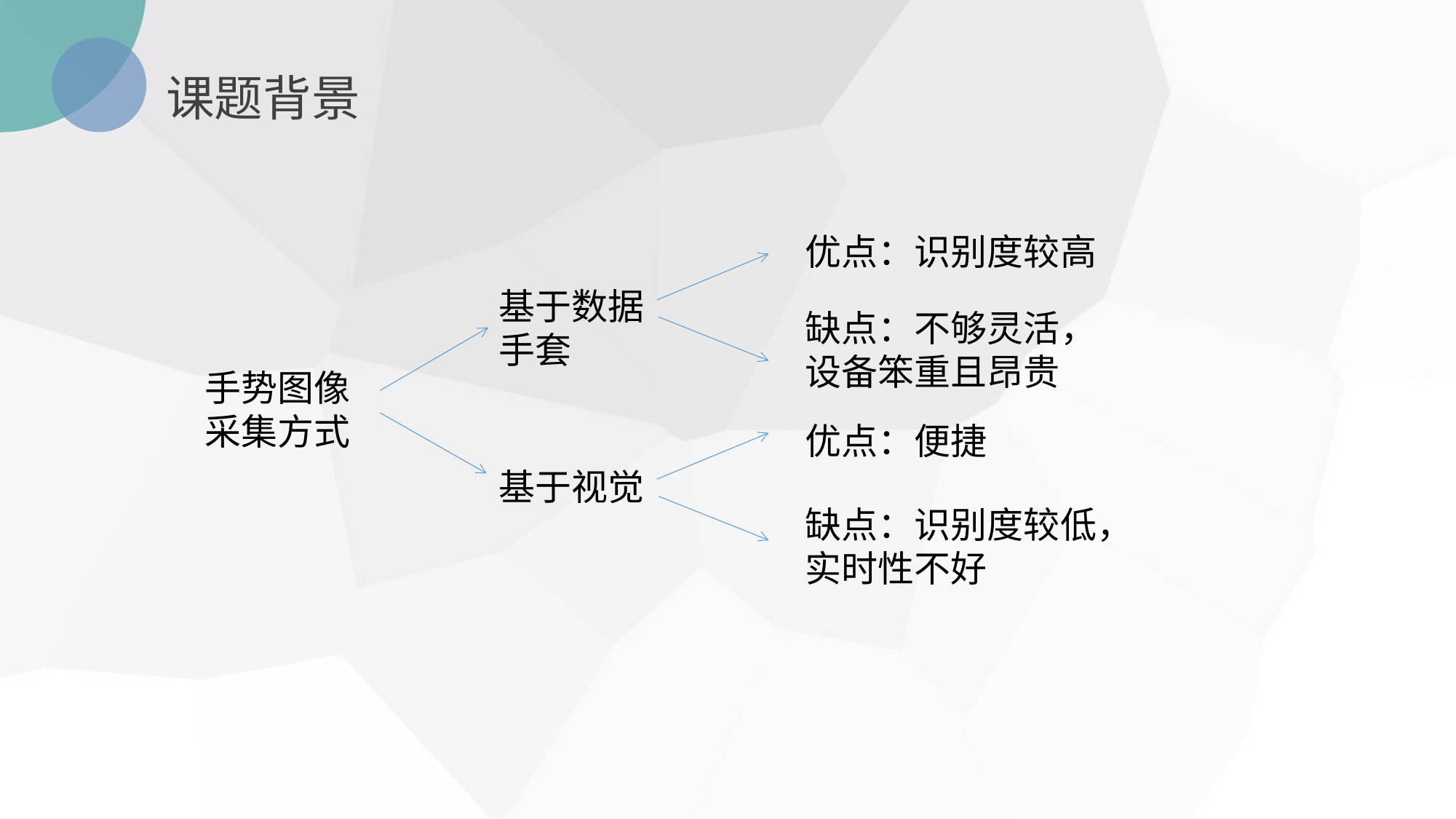

课题背景
优点：识别度较高
基于数据手套
缺点：不够灵活，设备笨重且昂贵
手势图像采集方式
优点：便捷
基于视觉
缺点：识别度较低，实时性不好